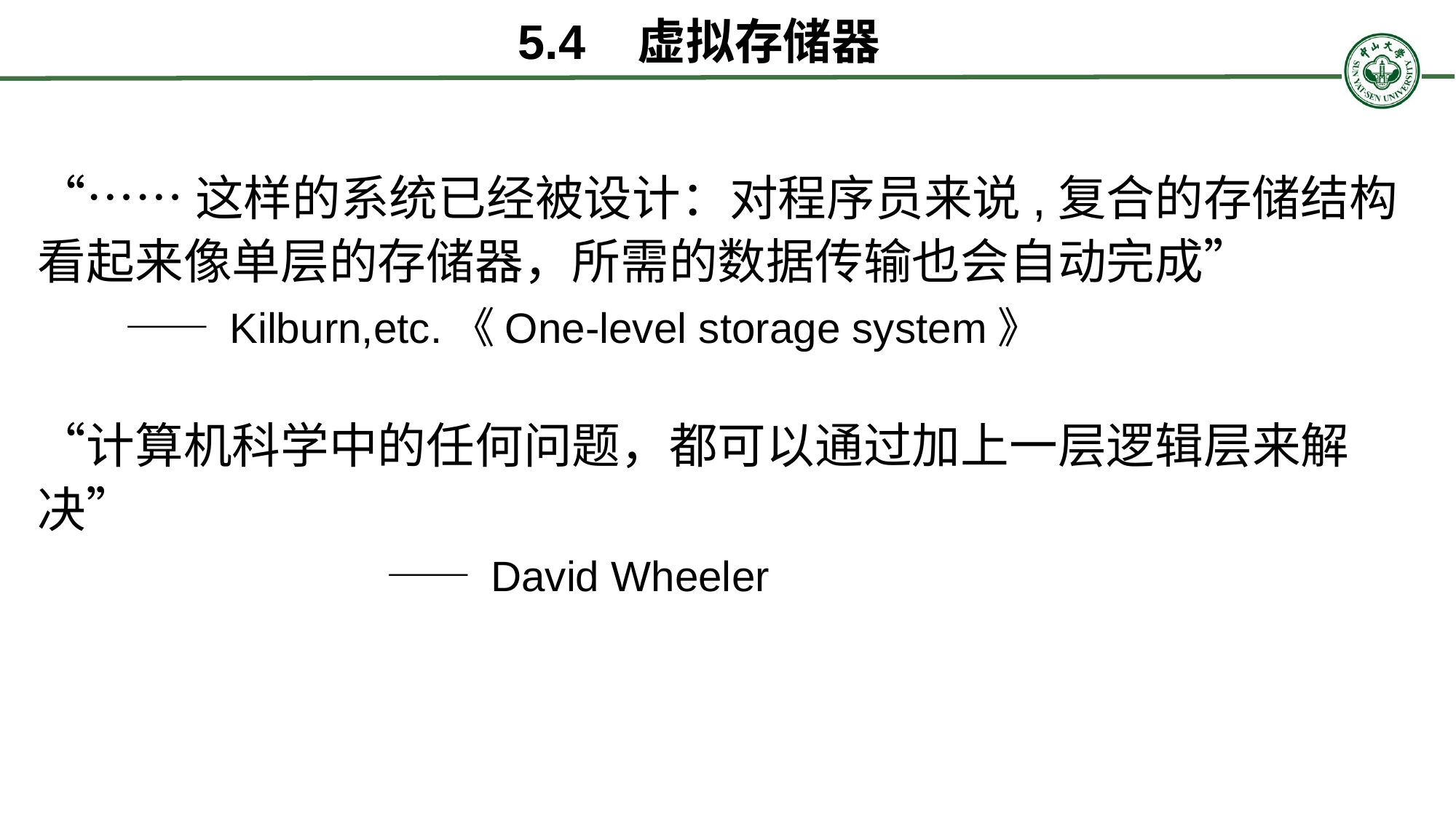

5.4   虚拟存储器
“……这样的系统已经被设计：对程序员来说,复合的存储结构看起来像单层的存储器，所需的数据传输也会自动完成”
        —— Kilburn,etc.《One-level storage system》
“计算机科学中的任何问题，都可以通过加上一层逻辑层来解决”
                                 —— David Wheeler